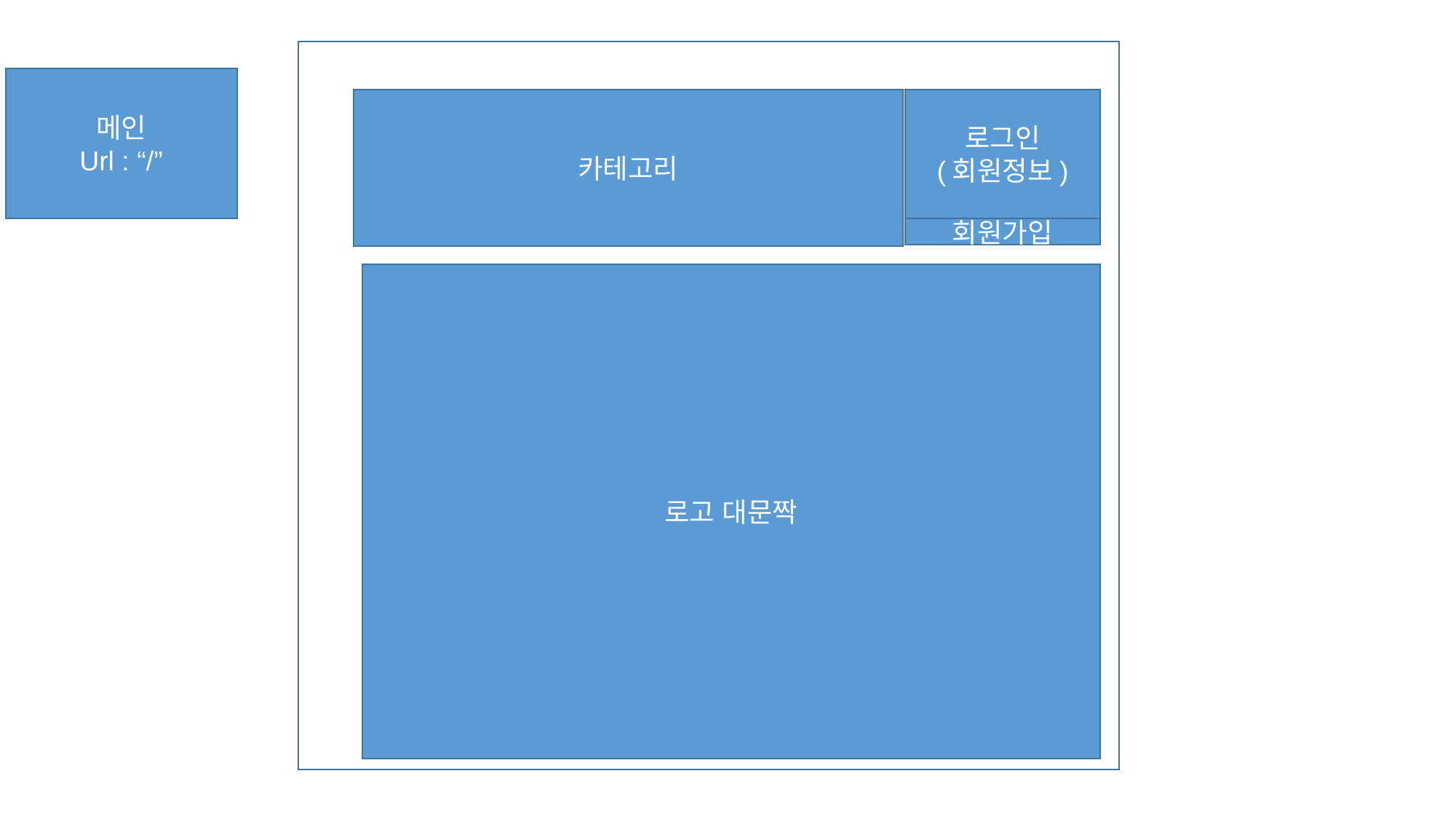

메인
Url : “/”
카테고리
로그인
(회원정보)
회원가입
로고 대문짝